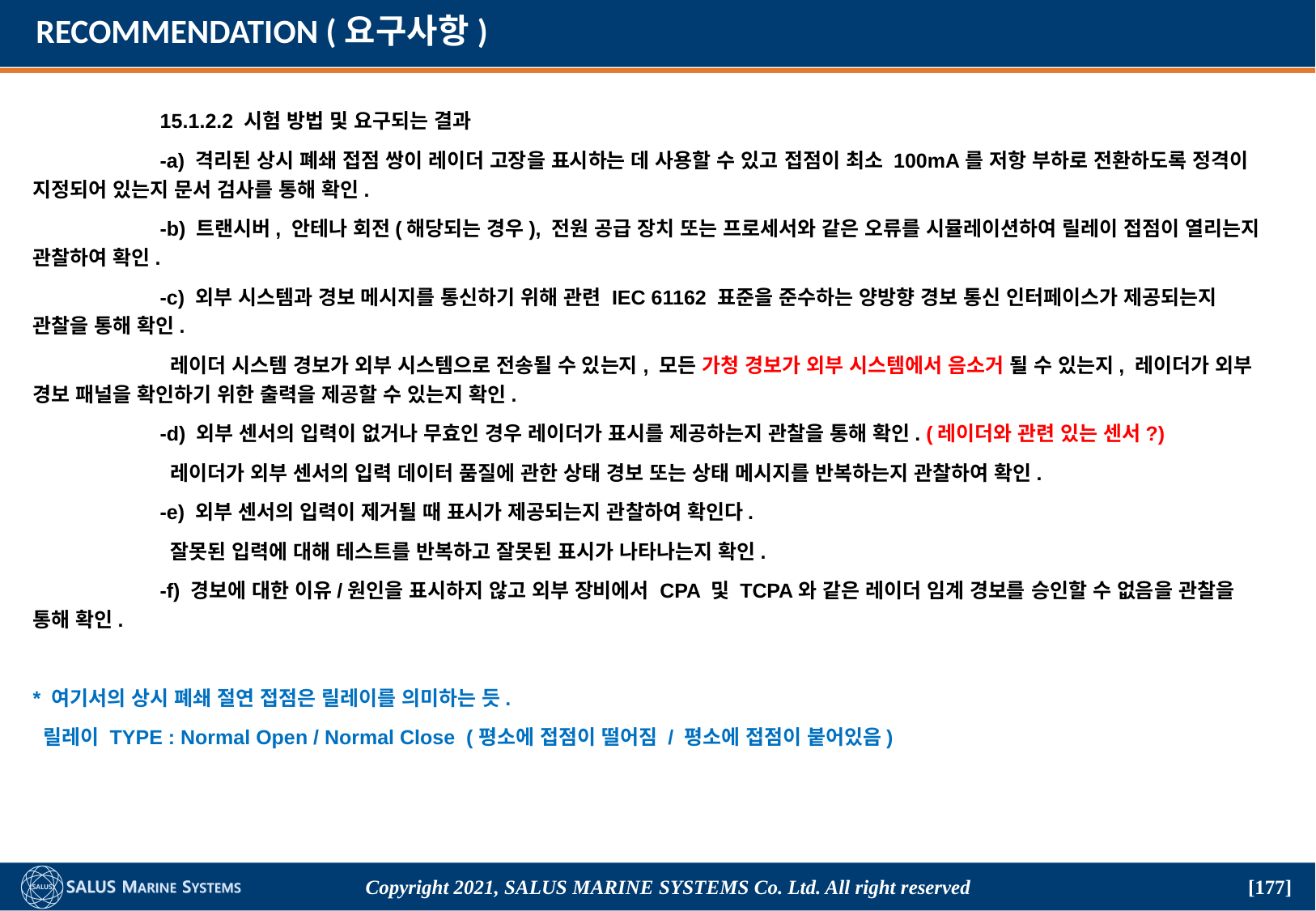

# RECOMMENDATION (요구사항)
	 15.1.2.2 시험 방법 및 요구되는 결과
	 -a) 격리된 상시 폐쇄 접점 쌍이 레이더 고장을 표시하는 데 사용할 수 있고 접점이 최소 100mA를 저항 부하로 전환하도록 정격이 지정되어 있는지 문서 검사를 통해 확인.
	 -b) 트랜시버, 안테나 회전(해당되는 경우), 전원 공급 장치 또는 프로세서와 같은 오류를 시뮬레이션하여 릴레이 접점이 열리는지 관찰하여 확인.
	 -c) 외부 시스템과 경보 메시지를 통신하기 위해 관련 IEC 61162 표준을 준수하는 양방향 경보 통신 인터페이스가 제공되는지 관찰을 통해 확인.
	  레이더 시스템 경보가 외부 시스템으로 전송될 수 있는지, 모든 가청 경보가 외부 시스템에서 음소거 될 수 있는지, 레이더가 외부 경보 패널을 확인하기 위한 출력을 제공할 수 있는지 확인.
	 -d) 외부 센서의 입력이 없거나 무효인 경우 레이더가 표시를 제공하는지 관찰을 통해 확인. (레이더와 관련 있는 센서?)
	  레이더가 외부 센서의 입력 데이터 품질에 관한 상태 경보 또는 상태 메시지를 반복하는지 관찰하여 확인.
	 -e) 외부 센서의 입력이 제거될 때 표시가 제공되는지 관찰하여 확인다.
	  잘못된 입력에 대해 테스트를 반복하고 잘못된 표시가 나타나는지 확인.
	 -f) 경보에 대한 이유/원인을 표시하지 않고 외부 장비에서 CPA 및 TCPA와 같은 레이더 임계 경보를 승인할 수 없음을 관찰을 통해 확인.

* 여기서의 상시 폐쇄 절연 접점은 릴레이를 의미하는 듯.
 릴레이 TYPE : Normal Open / Normal Close  (평소에 접점이 떨어짐 / 평소에 접점이 붙어있음)

Copyright 2021, SALUS Marine Systems Co. Ltd. All right reserved
[177]